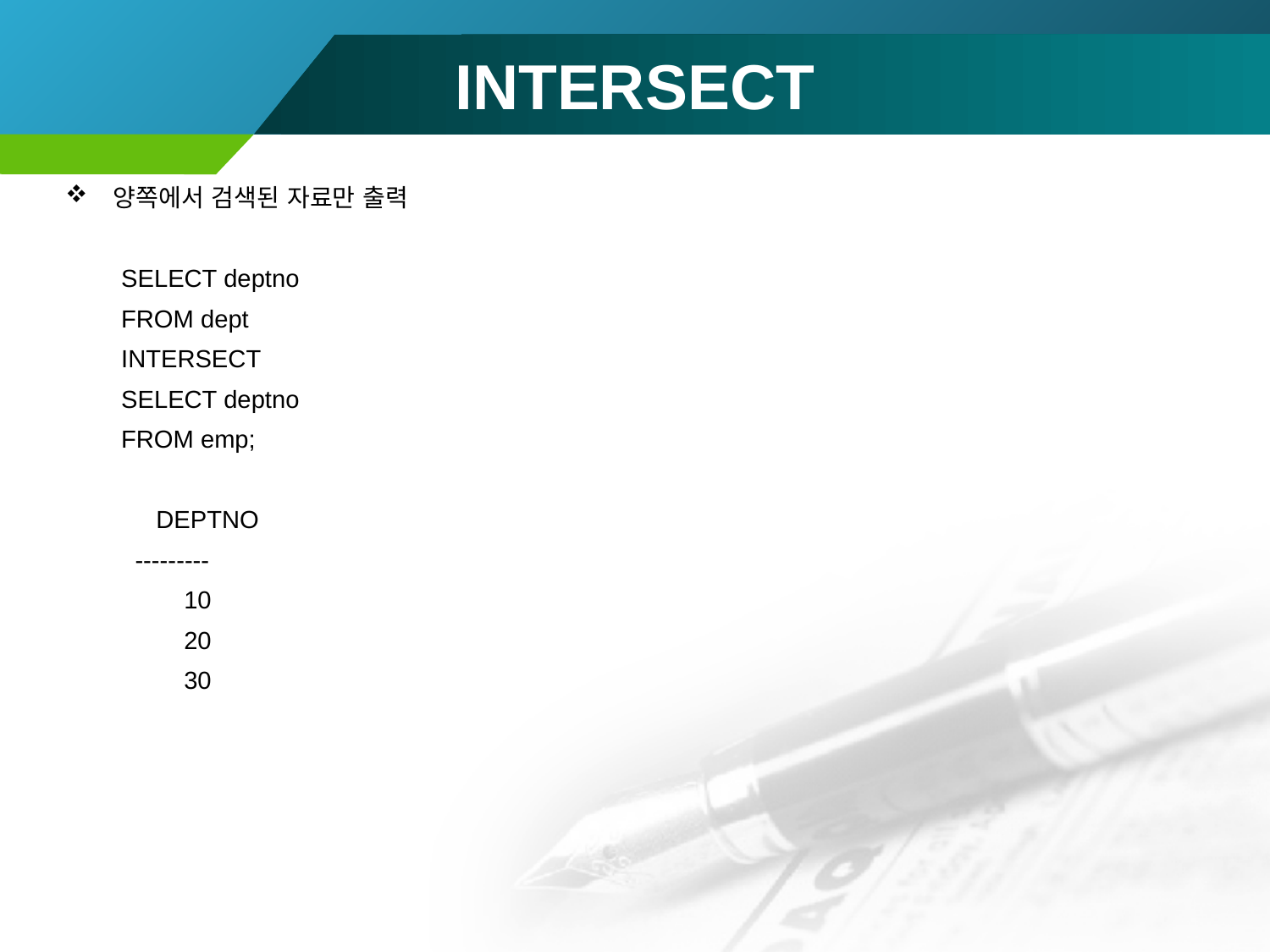

# INTERSECT
양쪽에서 검색된 자료만 출력

SELECT deptno
FROM dept
INTERSECT
SELECT deptno
FROM emp;

     DEPTNO
  ---------
         10
         20
         30